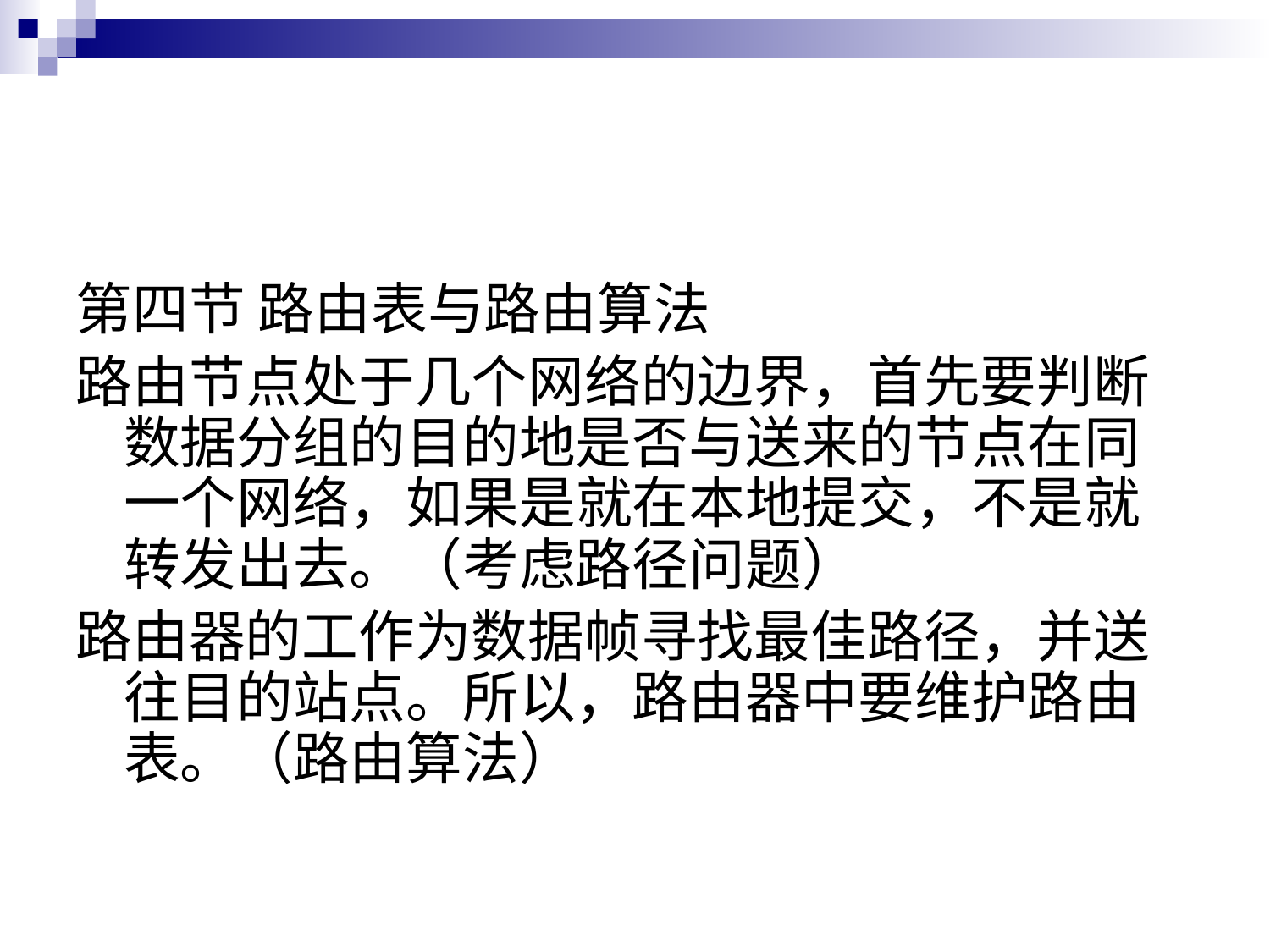

#
第四节 路由表与路由算法
路由节点处于几个网络的边界，首先要判断数据分组的目的地是否与送来的节点在同一个网络，如果是就在本地提交，不是就转发出去。（考虑路径问题）
路由器的工作为数据帧寻找最佳路径，并送往目的站点。所以，路由器中要维护路由表。（路由算法）